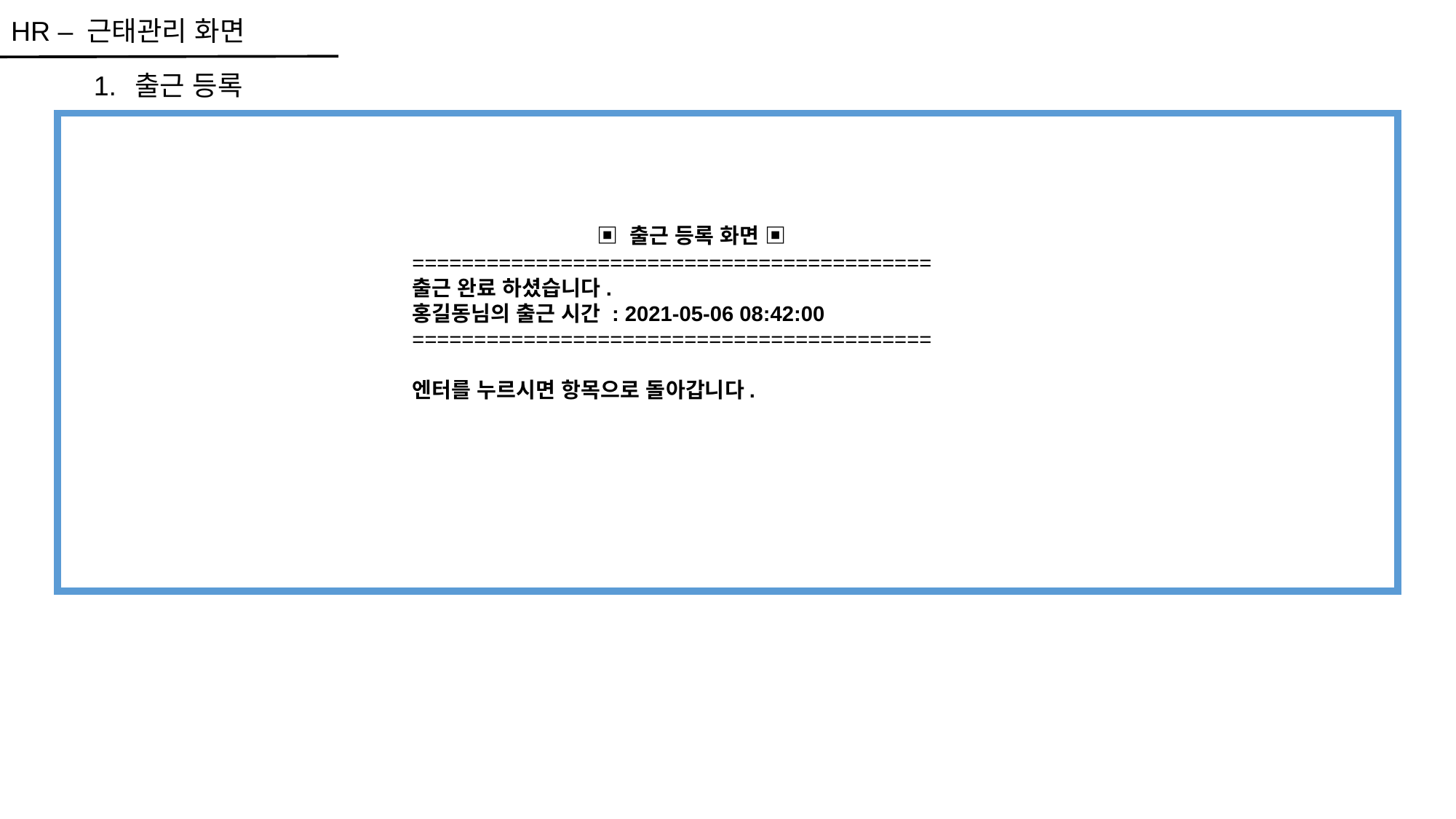

HR – 근태관리 화면
출근 등록

             ▣ 출근 등록 화면 ▣
==========================================
출근 완료 하셨습니다.
홍길동님의 출근 시간 : 2021-05-06 08:42:00
==========================================

엔터를 누르시면 항목으로 돌아갑니다.